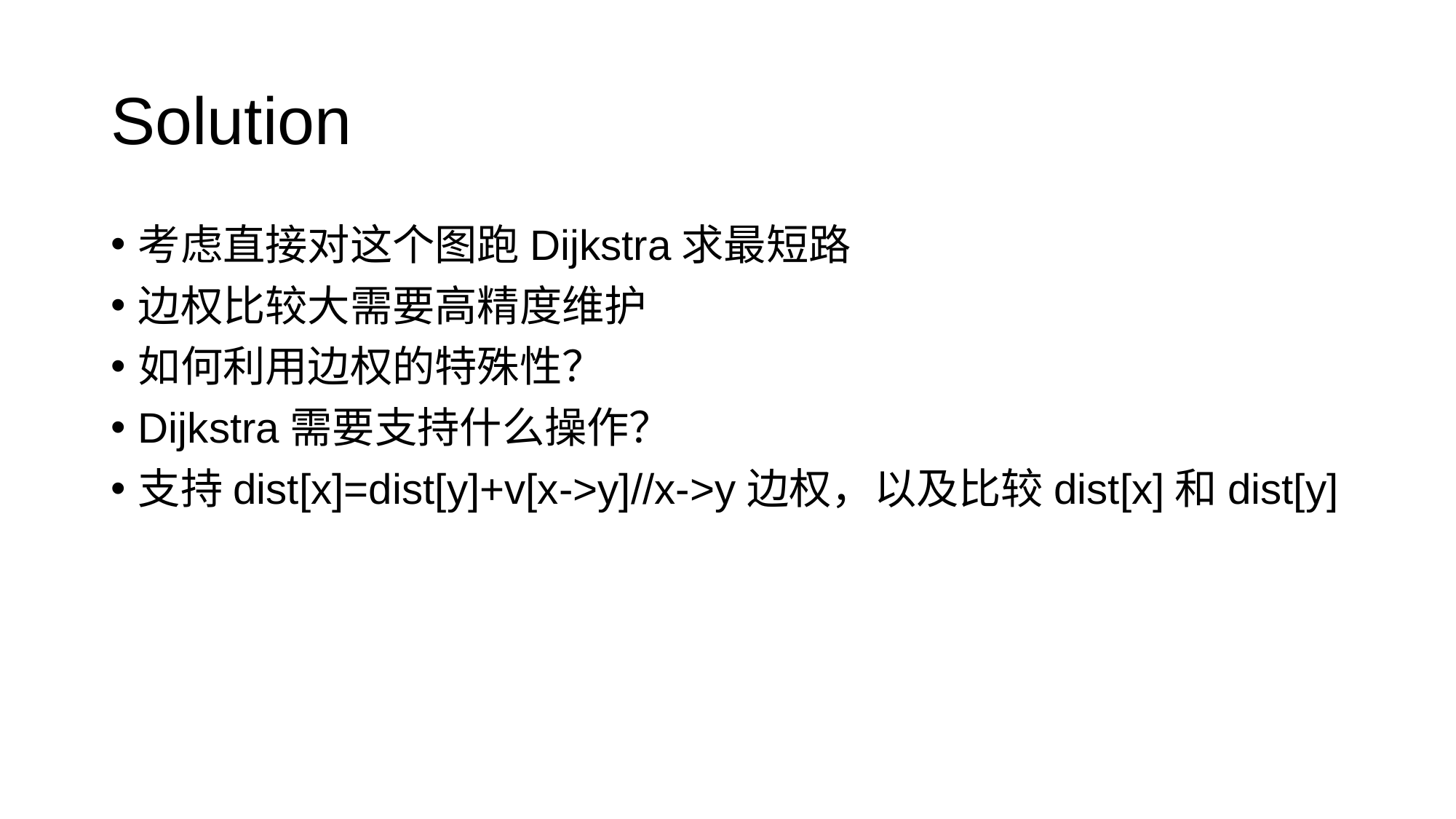

# Solution
考虑直接对这个图跑Dijkstra求最短路
边权比较大需要高精度维护
如何利用边权的特殊性？
Dijkstra需要支持什么操作？
支持dist[x]=dist[y]+v[x->y]//x->y边权，以及比较dist[x]和dist[y]